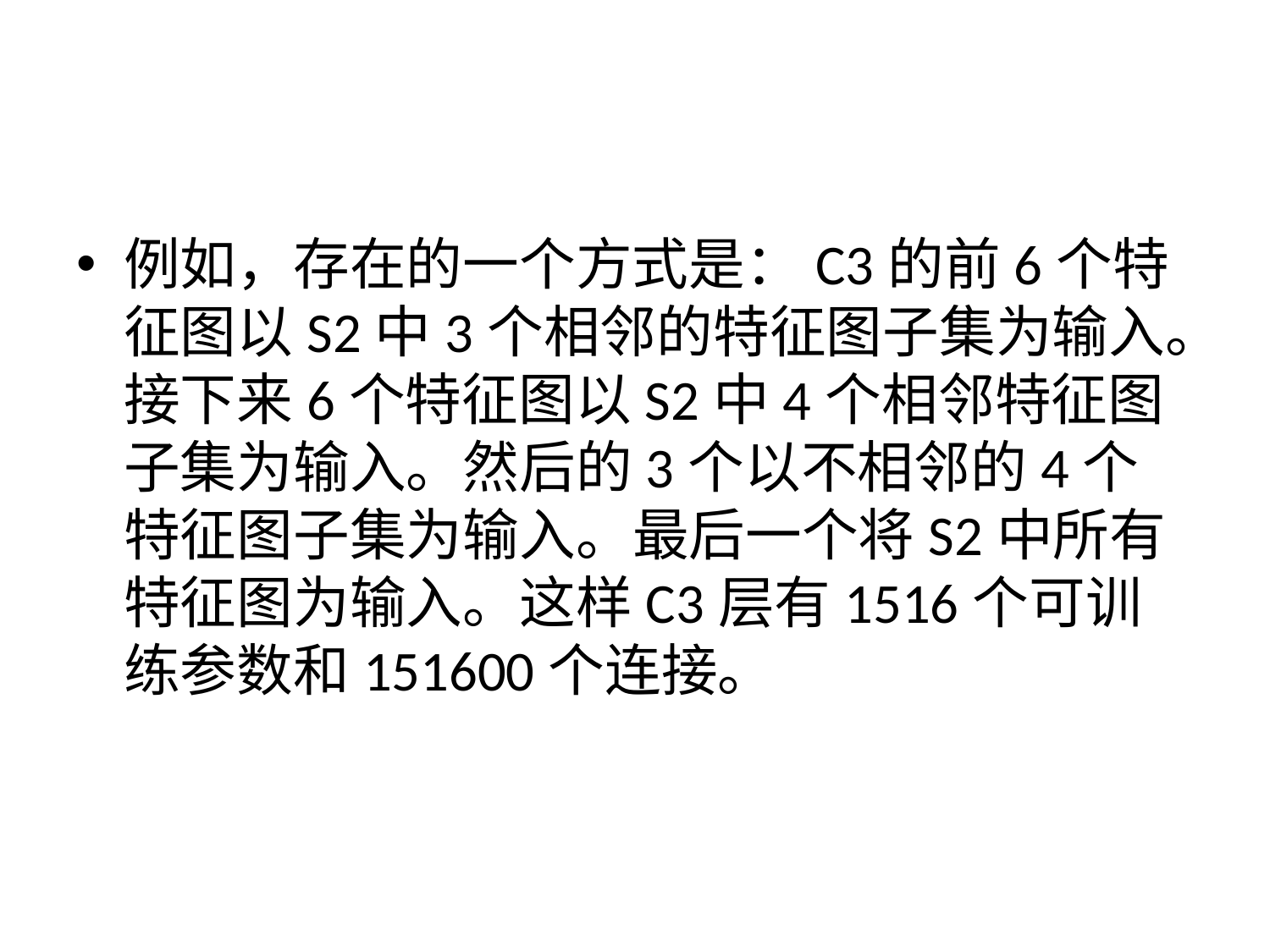

#
例如，存在的一个方式是：C3的前6个特征图以S2中3个相邻的特征图子集为输入。接下来6个特征图以S2中4个相邻特征图子集为输入。然后的3个以不相邻的4个特征图子集为输入。最后一个将S2中所有特征图为输入。这样C3层有1516个可训练参数和151600个连接。